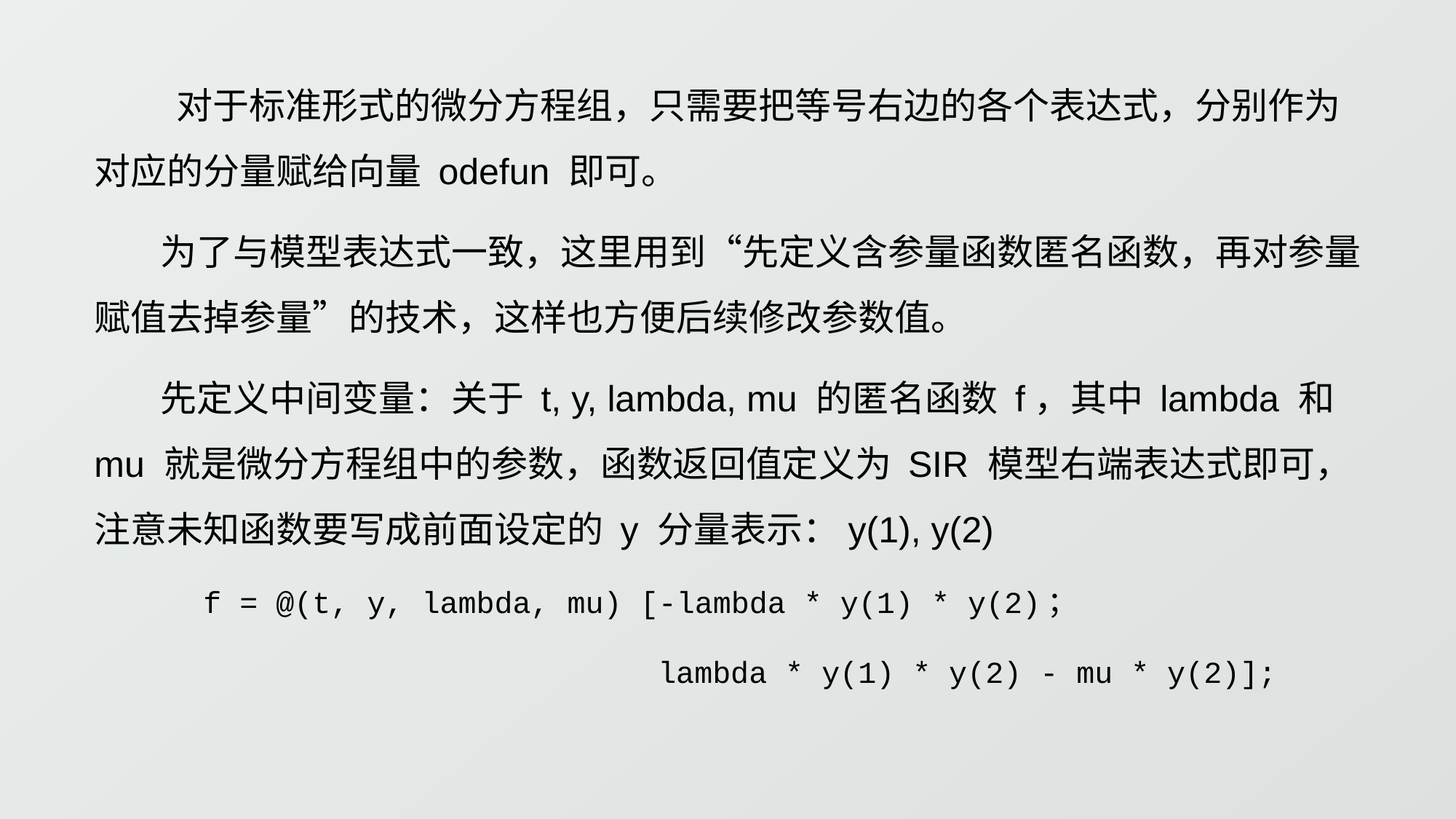

对于标准形式的微分方程组，只需要把等号右边的各个表达式，分别作为对应的分量赋给向量 odefun 即可。
       为了与模型表达式一致，这里用到“先定义含参量函数匿名函数，再对参量赋值去掉参量”的技术，这样也方便后续修改参数值。
       先定义中间变量：关于 t, y, lambda, mu 的匿名函数 f，其中 lambda 和 mu 就是微分方程组中的参数，函数返回值定义为 SIR 模型右端表达式即可，注意未知函数要写成前面设定的 y 分量表示：y(1), y(2)
      f = @(t, y, lambda, mu) [-lambda * y(1) * y(2)；
                               lambda * y(1) * y(2) - mu * y(2)];